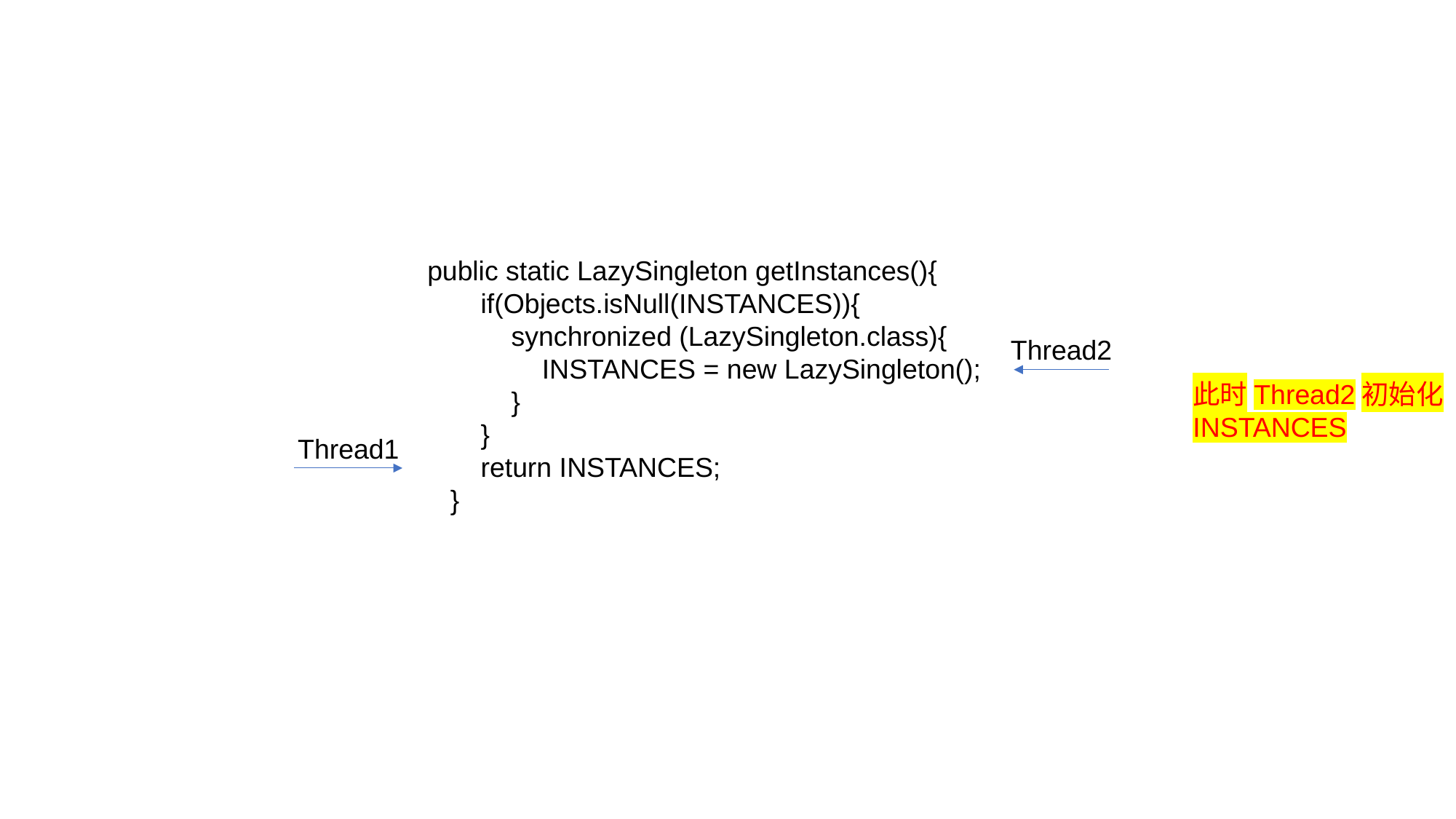

public static LazySingleton getInstances(){
        if(Objects.isNull(INSTANCES)){
            synchronized (LazySingleton.class){
                INSTANCES = new LazySingleton();
            }
        }
        return INSTANCES;
    }
Thread2
此时Thread2初始化INSTANCES
Thread1